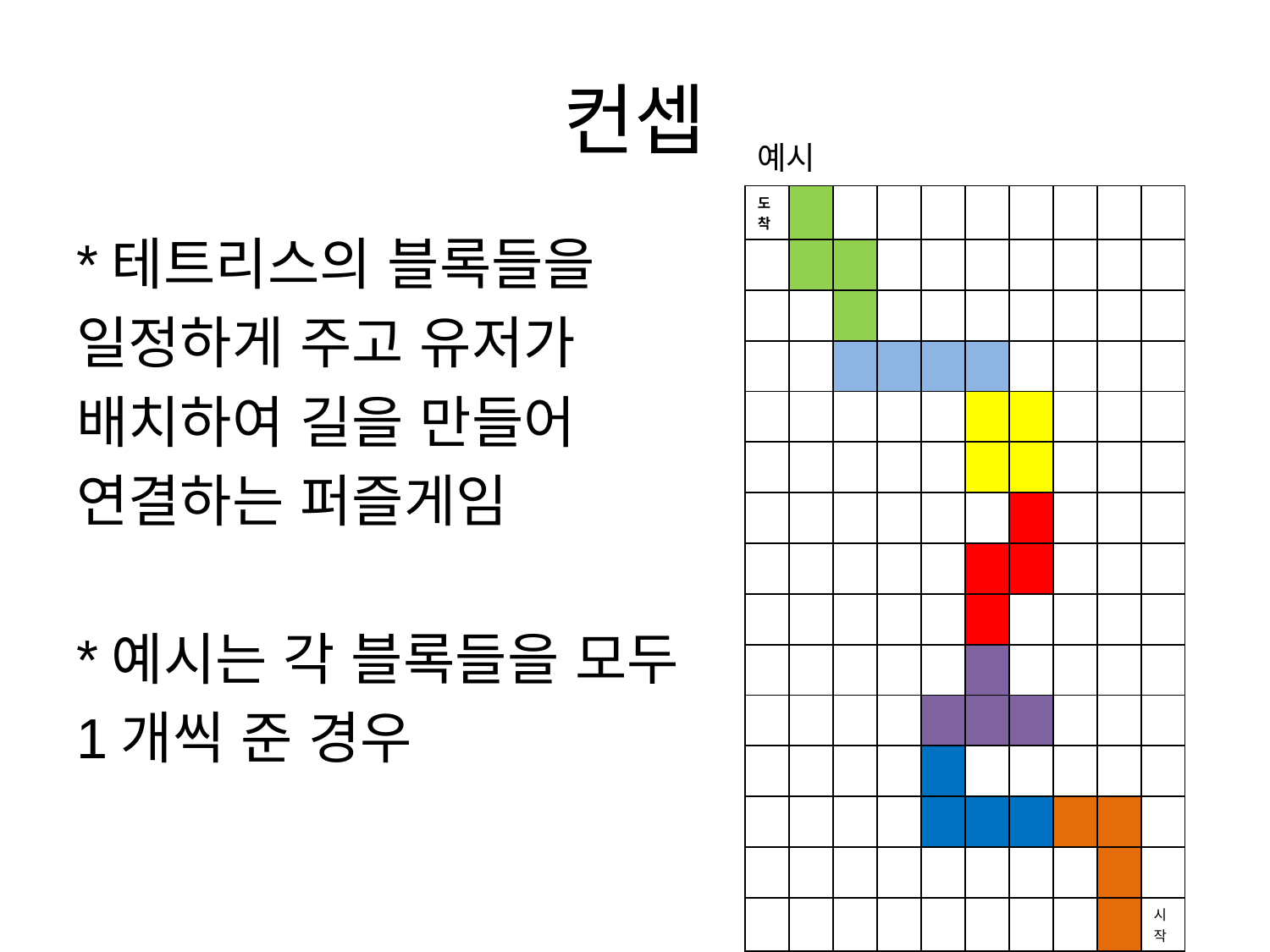

# 컨셉
예시
| 도착 |  |  |  |  |  |  |  |  |  |
| --- | --- | --- | --- | --- | --- | --- | --- | --- | --- |
|  |  |  |  |  |  |  |  |  |  |
|  |  |  |  |  |  |  |  |  |  |
|  |  |  |  |  |  |  |  |  |  |
|  |  |  |  |  |  |  |  |  |  |
|  |  |  |  |  |  |  |  |  |  |
|  |  |  |  |  |  |  |  |  |  |
|  |  |  |  |  |  |  |  |  |  |
|  |  |  |  |  |  |  |  |  |  |
|  |  |  |  |  |  |  |  |  |  |
|  |  |  |  |  |  |  |  |  |  |
|  |  |  |  |  |  |  |  |  |  |
|  |  |  |  |  |  |  |  |  |  |
|  |  |  |  |  |  |  |  |  |  |
|  |  |  |  |  |  |  |  |  | 시작 |
*테트리스의 블록들을
일정하게 주고 유저가
배치하여 길을 만들어
연결하는 퍼즐게임

*예시는 각 블록들을 모두
1개씩 준 경우